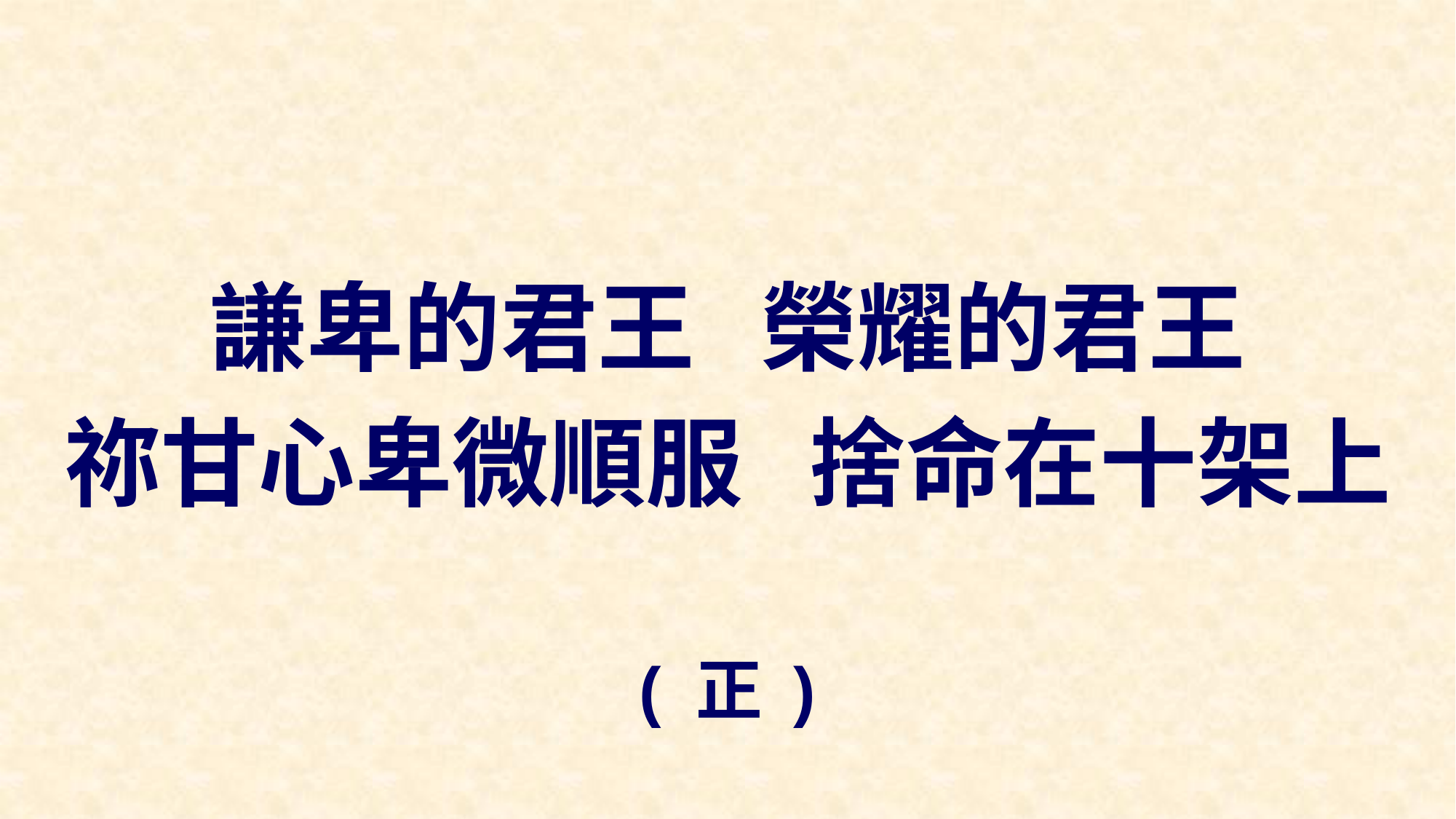

謙卑的君王   榮耀的君王
祢甘心卑微順服   捨命在十架上
( 正 )